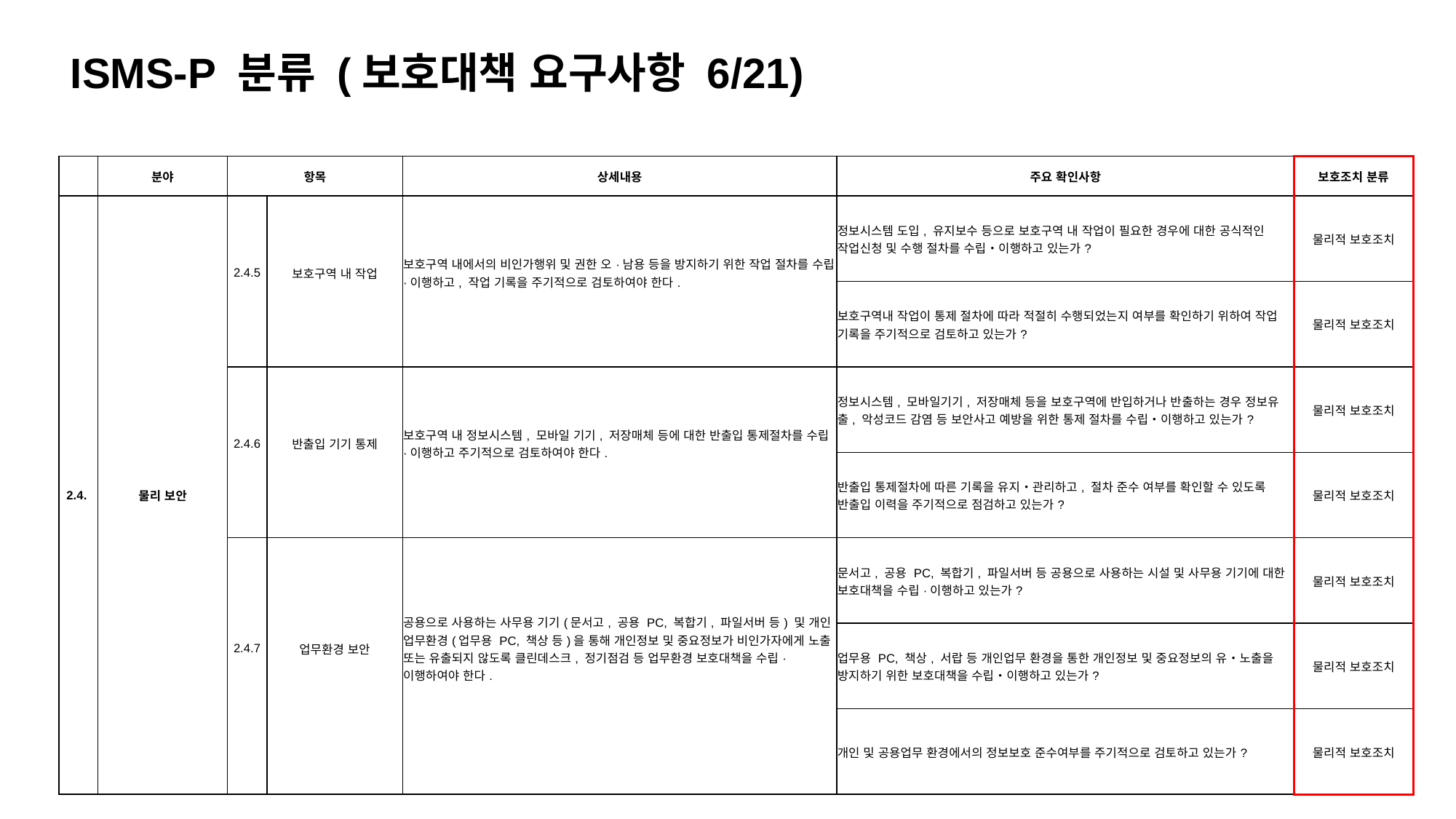

ISMS-P 분류 (보호대책 요구사항 6/21)
|  | 분야 | 항목 |  | 상세내용 | 주요 확인사항 | 보호조치 분류 |
| --- | --- | --- | --- | --- | --- | --- |
| 2.4. | 물리 보안 | 2.4.5 | 보호구역 내 작업 | 보호구역 내에서의 비인가행위 및 권한 오·남용 등을 방지하기 위한 작업 절차를 수립·이행하고, 작업 기록을 주기적으로 검토하여야 한다. | 정보시스템 도입, 유지보수 등으로 보호구역 내 작업이 필요한 경우에 대한 공식적인 작업신청 및 수행 절차를 수립‧이행하고 있는가? | 물리적 보호조치 |
|  |  |  |  |  | 보호구역내 작업이 통제 절차에 따라 적절히 수행되었는지 여부를 확인하기 위하여 작업 기록을 주기적으로 검토하고 있는가? | 물리적 보호조치 |
|  |  | 2.4.6 | 반출입 기기 통제 | 보호구역 내 정보시스템, 모바일 기기, 저장매체 등에 대한 반출입 통제절차를 수립·이행하고 주기적으로 검토하여야 한다. | 정보시스템, 모바일기기, 저장매체 등을 보호구역에 반입하거나 반출하는 경우 정보유출, 악성코드 감염 등 보안사고 예방을 위한 통제 절차를 수립‧이행하고 있는가? | 물리적 보호조치 |
|  |  |  |  |  | 반출입 통제절차에 따른 기록을 유지‧관리하고, 절차 준수 여부를 확인할 수 있도록 반출입 이력을 주기적으로 점검하고 있는가? | 물리적 보호조치 |
|  |  | 2.4.7 | 업무환경 보안 | 공용으로 사용하는 사무용 기기(문서고, 공용 PC, 복합기, 파일서버 등) 및 개인 업무환경(업무용 PC, 책상 등)을 통해 개인정보 및 중요정보가 비인가자에게 노출 또는 유출되지 않도록 클린데스크, 정기점검 등 업무환경 보호대책을 수립·이행하여야 한다. | 문서고, 공용 PC, 복합기, 파일서버 등 공용으로 사용하는 시설 및 사무용 기기에 대한 보호대책을 수립·이행하고 있는가? | 물리적 보호조치 |
|  |  |  |  |  | 업무용 PC, 책상, 서랍 등 개인업무 환경을 통한 개인정보 및 중요정보의 유‧노출을 방지하기 위한 보호대책을 수립‧이행하고 있는가? | 물리적 보호조치 |
|  |  |  |  |  | 개인 및 공용업무 환경에서의 정보보호 준수여부를 주기적으로 검토하고 있는가? | 물리적 보호조치 |